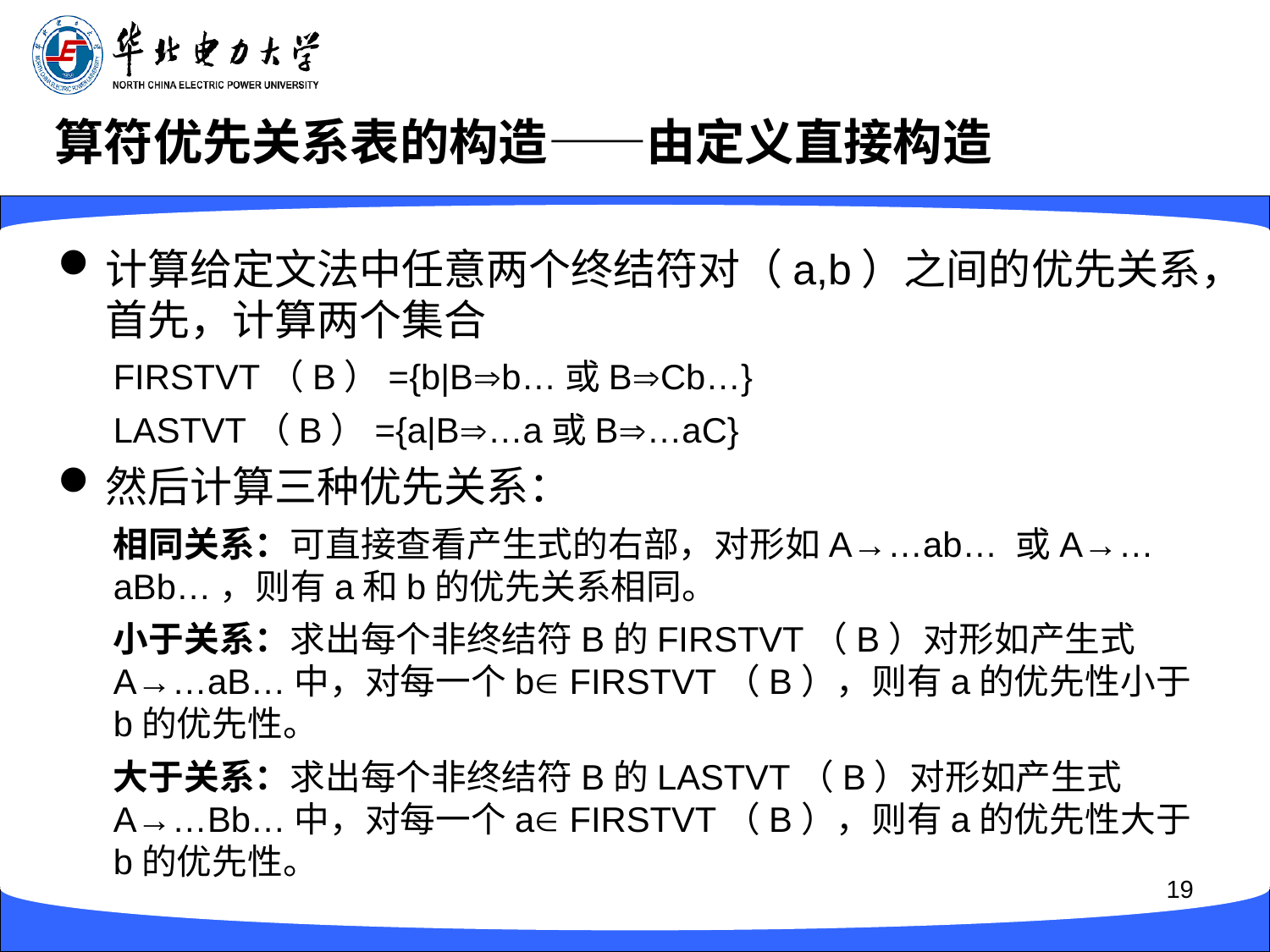

# 算符优先关系表的构造——由定义直接构造
计算给定文法中任意两个终结符对（a,b）之间的优先关系，首先，计算两个集合
FIRSTVT（B）={b|B⇒b…或B⇒Cb…}
LASTVT（B）={a|B⇒…a或B⇒…aC}
然后计算三种优先关系：
相同关系：可直接查看产生式的右部，对形如A→…ab… 或A→…aBb…，则有a和b的优先关系相同。
小于关系：求出每个非终结符B的FIRSTVT（B）对形如产生式A→…aB…中，对每一个b∈ FIRSTVT（B），则有a的优先性小于b的优先性。
大于关系：求出每个非终结符B的LASTVT（B）对形如产生式A→…Bb…中，对每一个a∈ FIRSTVT（B），则有a的优先性大于b的优先性。
19